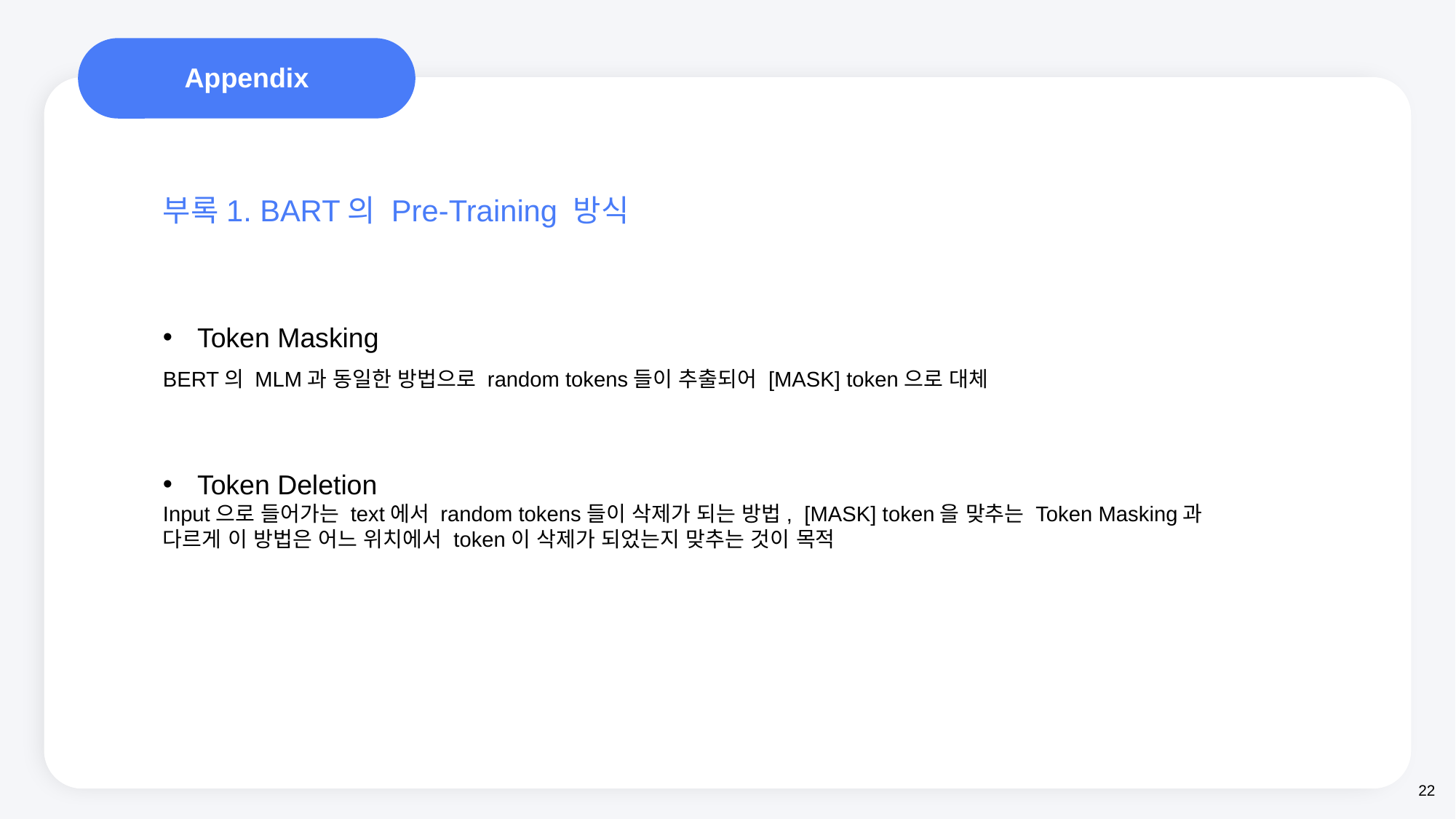

Appendix

부록1. BART의 Pre-Training 방식

Token Masking
BERT의 MLM과 동일한 방법으로 random tokens들이 추출되어 [MASK] token으로 대체

Token Deletion
Input으로 들어가는 text에서 random tokens들이 삭제가 되는 방법,  [MASK] token을 맞추는 Token Masking과 다르게 이 방법은 어느 위치에서 token이 삭제가 되었는지 맞추는 것이 목적

22